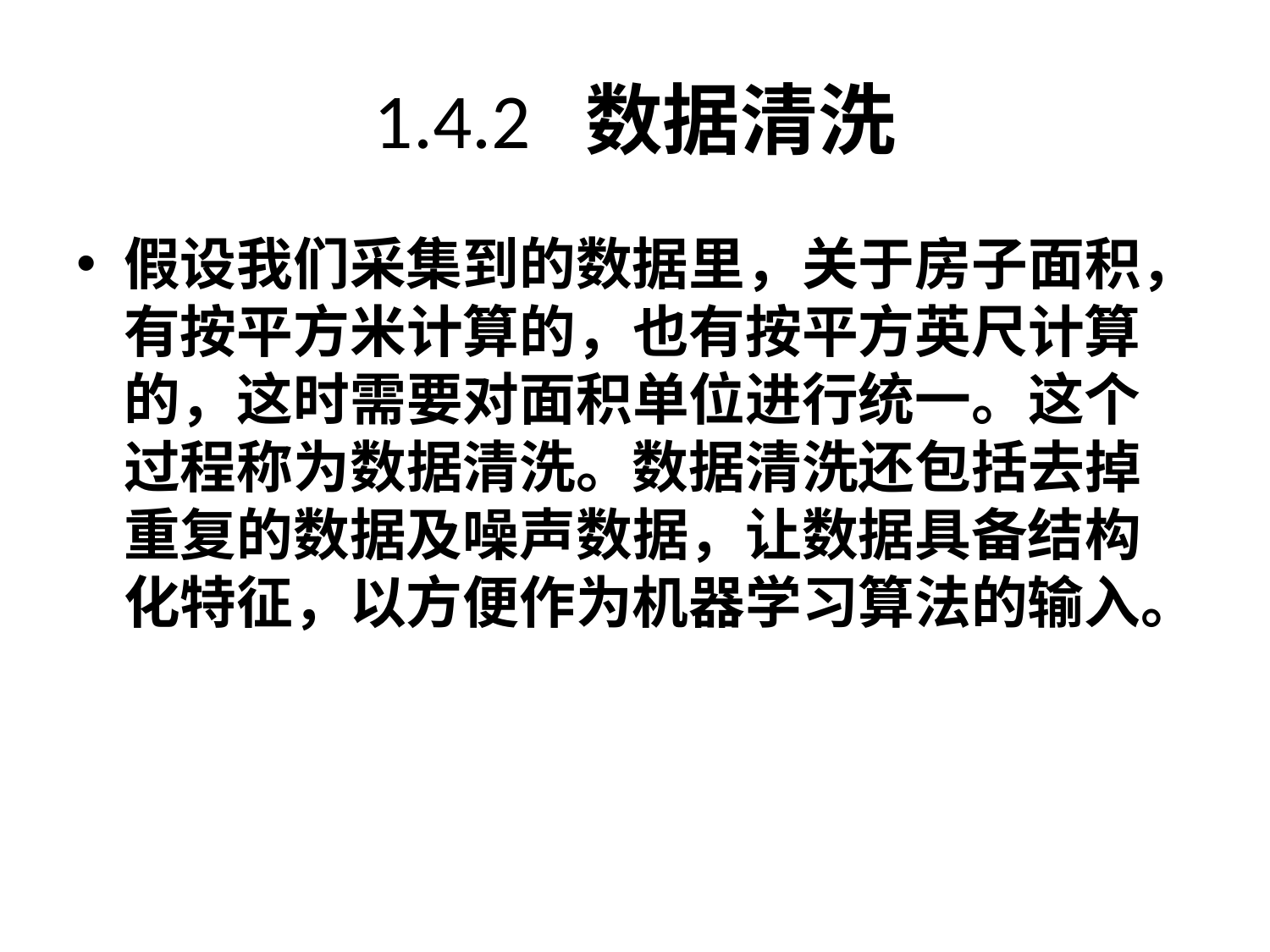

# 1.4.2  数据清洗
假设我们采集到的数据里，关于房子面积，有按平方米计算的，也有按平方英尺计算的，这时需要对面积单位进行统一。这个过程称为数据清洗。数据清洗还包括去掉重复的数据及噪声数据，让数据具备结构化特征，以方便作为机器学习算法的输入。